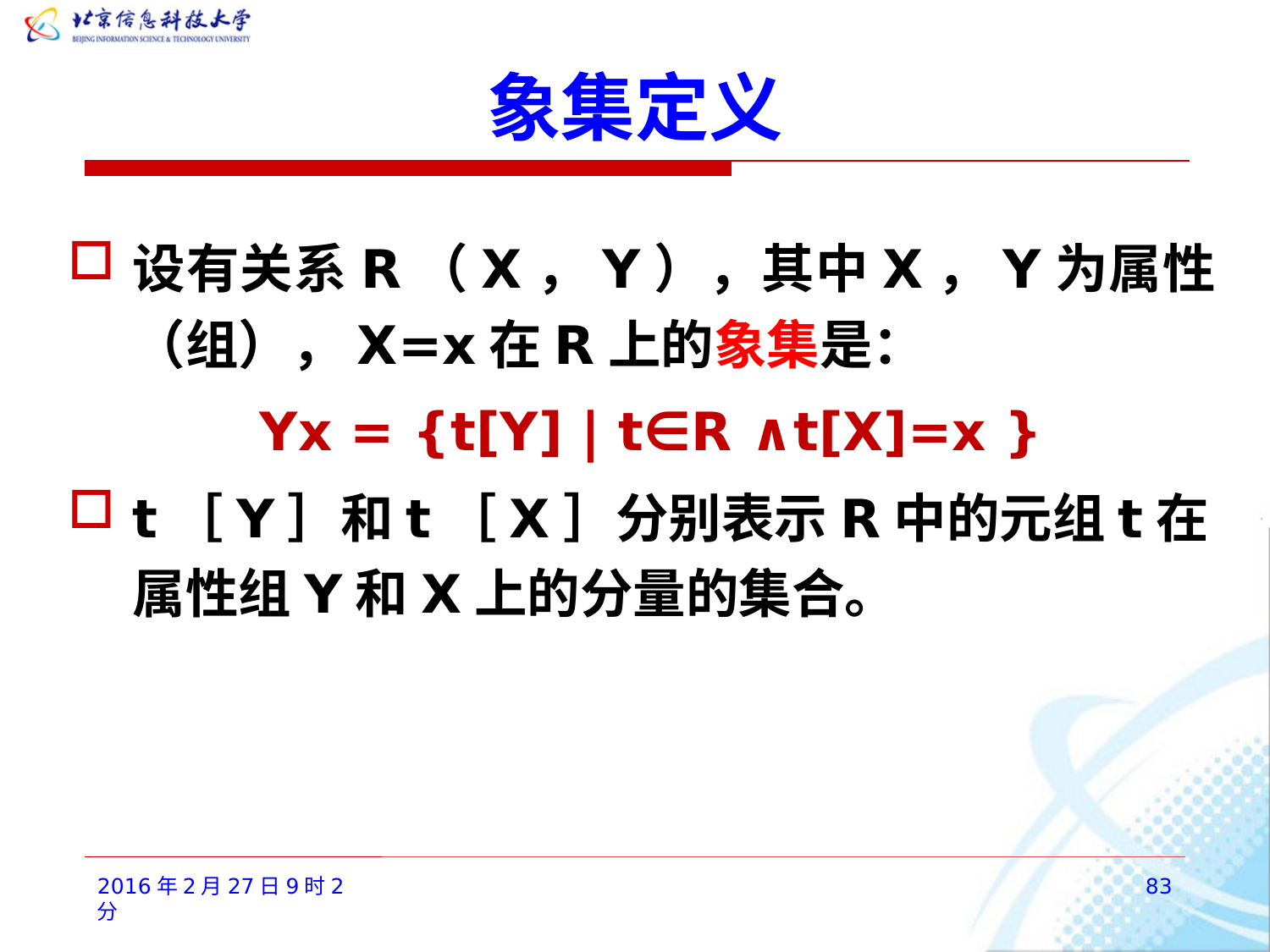

# 象集定义
设有关系R（X，Y），其中X，Y为属性（组），X=x在R上的象集是：
		Yx = {t[Y] | t∈R ∧t[X]=x }
t［Y］和t［X］分别表示R中的元组t在属性组Y和X上的分量的集合。
2016年2月27日9时2分
83